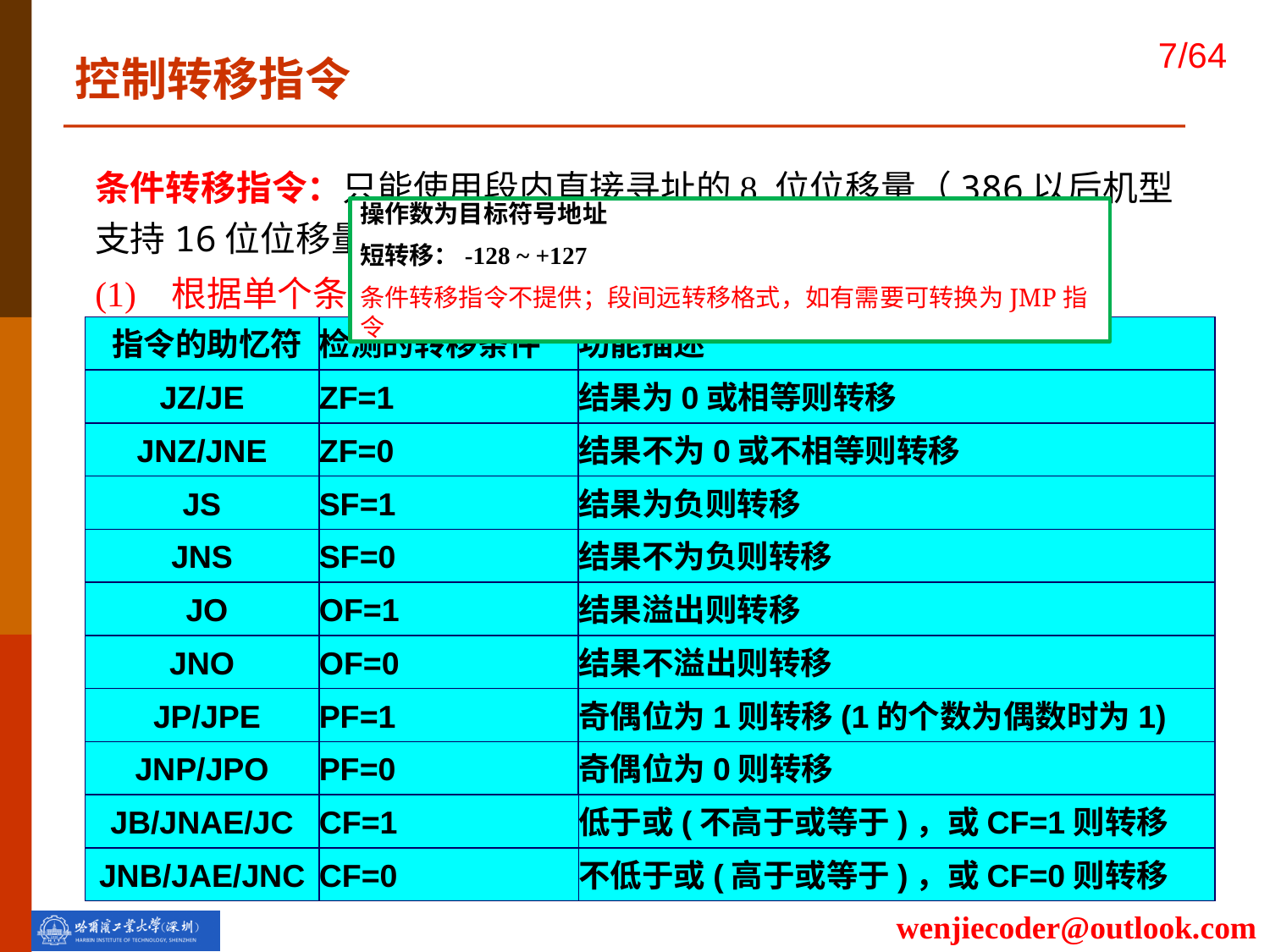

控制转移指令
条件转移指令：只能使用段内直接寻址的8 位位移量（386以后机型支持16位位移量）
(1)   根据单个条件标志的设置情况转移
操作数为目标符号地址
短转移：-128 ~ +127
条件转移指令不提供；段间远转移格式，如有需要可转换为JMP指令

指令的助忆符

检测的转移条件

功能描述

JZ/JE

ZF=1

结果为0或相等则转移
JNZ/JNE
ZF=0
结果不为0或不相等则转移

JS

SF=1

结果为负则转移
JNS
SF=0

结果不为负则转移

JO

OF=1

结果溢出则转移
JNO
OF=0
结果不溢出则转移

JP/JPE

PF=1

奇偶位为1则转移(1的个数为偶数时为1)
JNP/JPO
PF=0
奇偶位为0则转移

JB/JNAE/JC

CF=1

低于或(不高于或等于)，或CF=1则转移
JNB/JAE/JNC
CF=0
不低于或(高于或等于)，或CF=0则转移